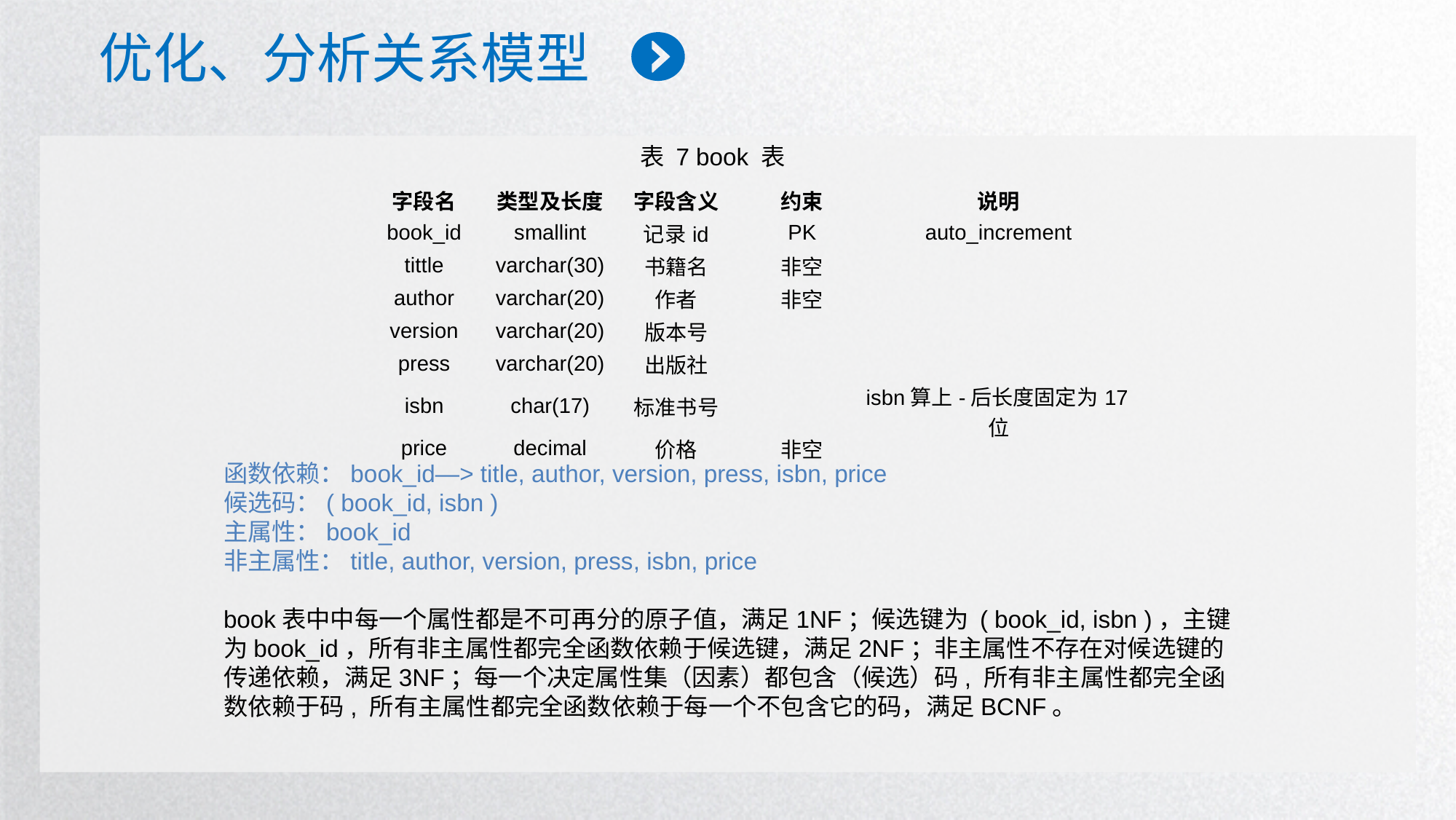

优化、分析关系模型

表 7 book 表
| 字段名 | 类型及长度 | 字段含义 | 约束 | 说明 |
| --- | --- | --- | --- | --- |
| book\_id | smallint | 记录id | PK | auto\_increment |
| tittle | varchar(30) | 书籍名 | 非空 |  |
| author | varchar(20) | 作者 | 非空 |  |
| version | varchar(20) | 版本号 |  |  |
| press | varchar(20) | 出版社 |  |  |
| isbn | char(17) | 标准书号 |  | isbn算上-后长度固定为17位 |
| price | decimal | 价格 | 非空 |  |
函数依赖：book_id—> title, author, version, press, isbn, price
候选码：( book_id, isbn )
主属性：book_id
非主属性：title, author, version, press, isbn, price

book表中中每一个属性都是不可再分的原子值，满足1NF；候选键为 ( book_id, isbn )，主键为book_id，所有非主属性都完全函数依赖于候选键，满足2NF；非主属性不存在对候选键的传递依赖，满足3NF；每一个决定属性集（因素）都包含（候选）码, 所有非主属性都完全函数依赖于码, 所有主属性都完全函数依赖于每一个不包含它的码，满足BCNF。